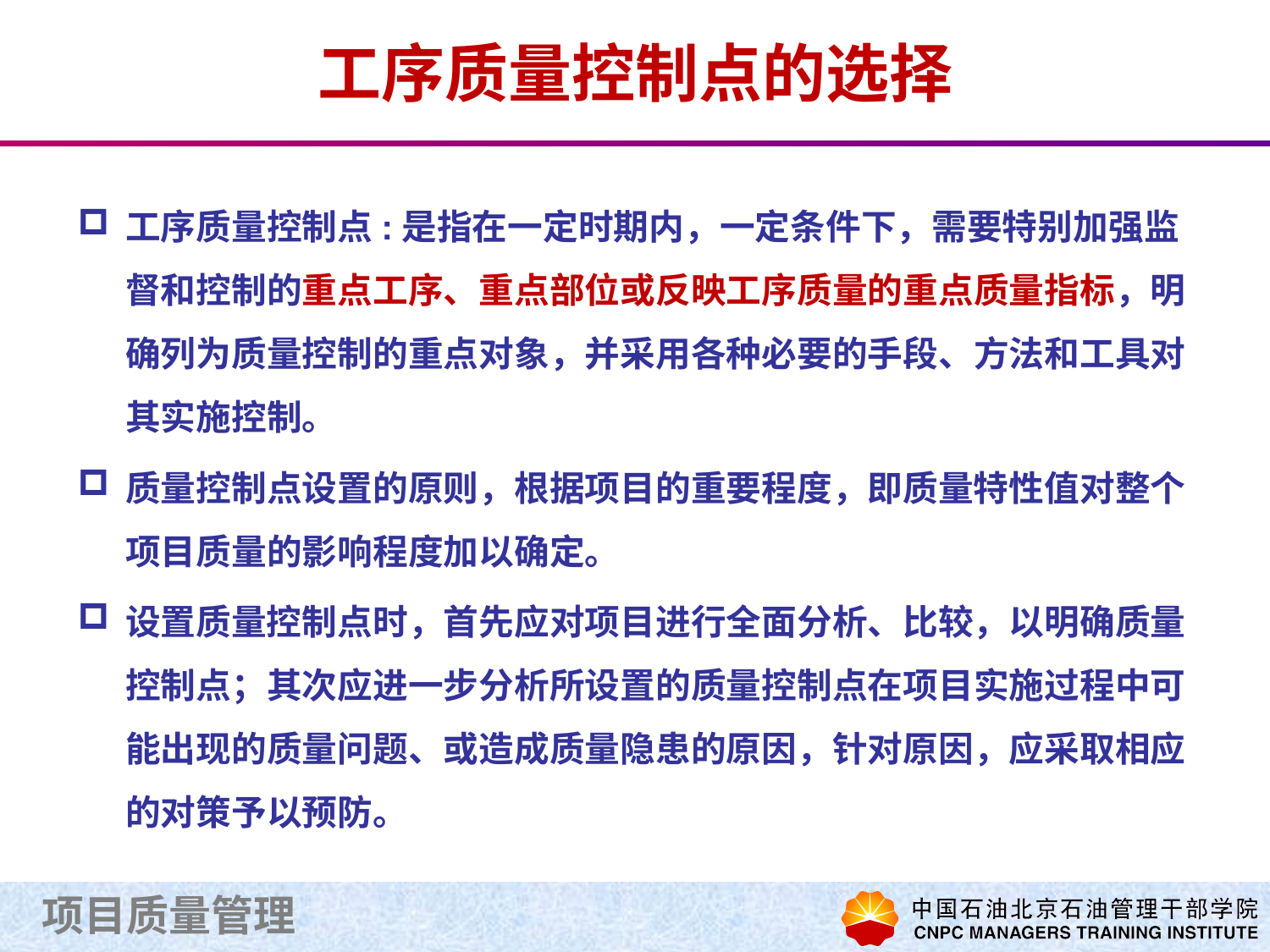

# 工序质量控制点的选择
工序质量控制点:是指在一定时期内，一定条件下，需要特别加强监督和控制的重点工序、重点部位或反映工序质量的重点质量指标，明确列为质量控制的重点对象，并采用各种必要的手段、方法和工具对其实施控制。
质量控制点设置的原则，根据项目的重要程度，即质量特性值对整个项目质量的影响程度加以确定。
设置质量控制点时，首先应对项目进行全面分析、比较，以明确质量控制点；其次应进一步分析所设置的质量控制点在项目实施过程中可能出现的质量问题、或造成质量隐患的原因，针对原因，应采取相应的对策予以预防。